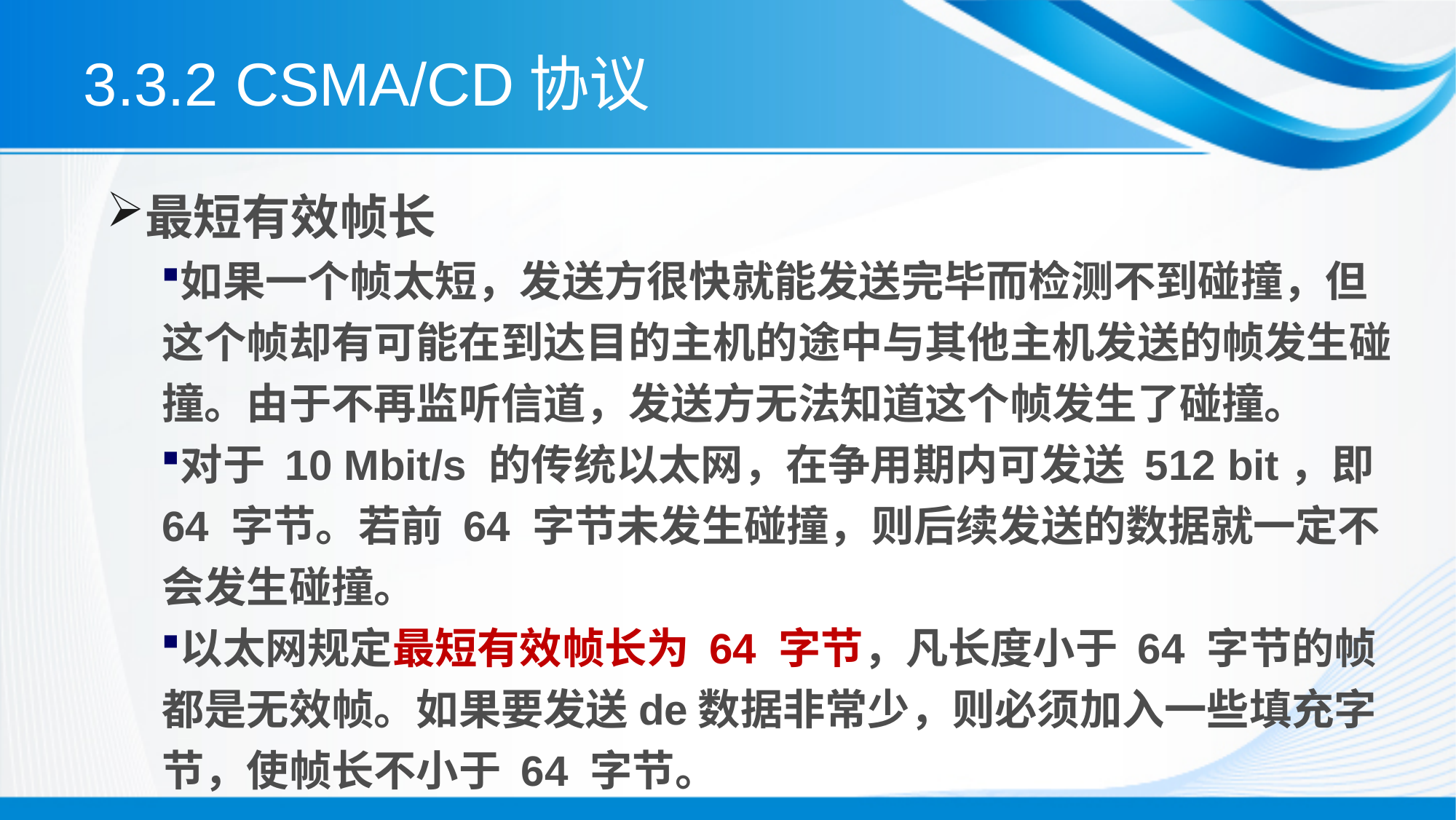

# 3.3.2 CSMA/CD协议
最短有效帧长
如果一个帧太短，发送方很快就能发送完毕而检测不到碰撞，但这个帧却有可能在到达目的主机的途中与其他主机发送的帧发生碰撞。由于不再监听信道，发送方无法知道这个帧发生了碰撞。
对于 10 Mbit/s 的传统以太网，在争用期内可发送 512 bit，即 64 字节。若前 64 字节未发生碰撞，则后续发送的数据就一定不会发生碰撞。
以太网规定最短有效帧长为 64 字节，凡长度小于 64 字节的帧都是无效帧。如果要发送de数据非常少，则必须加入一些填充字节，使帧长不小于 64 字节。